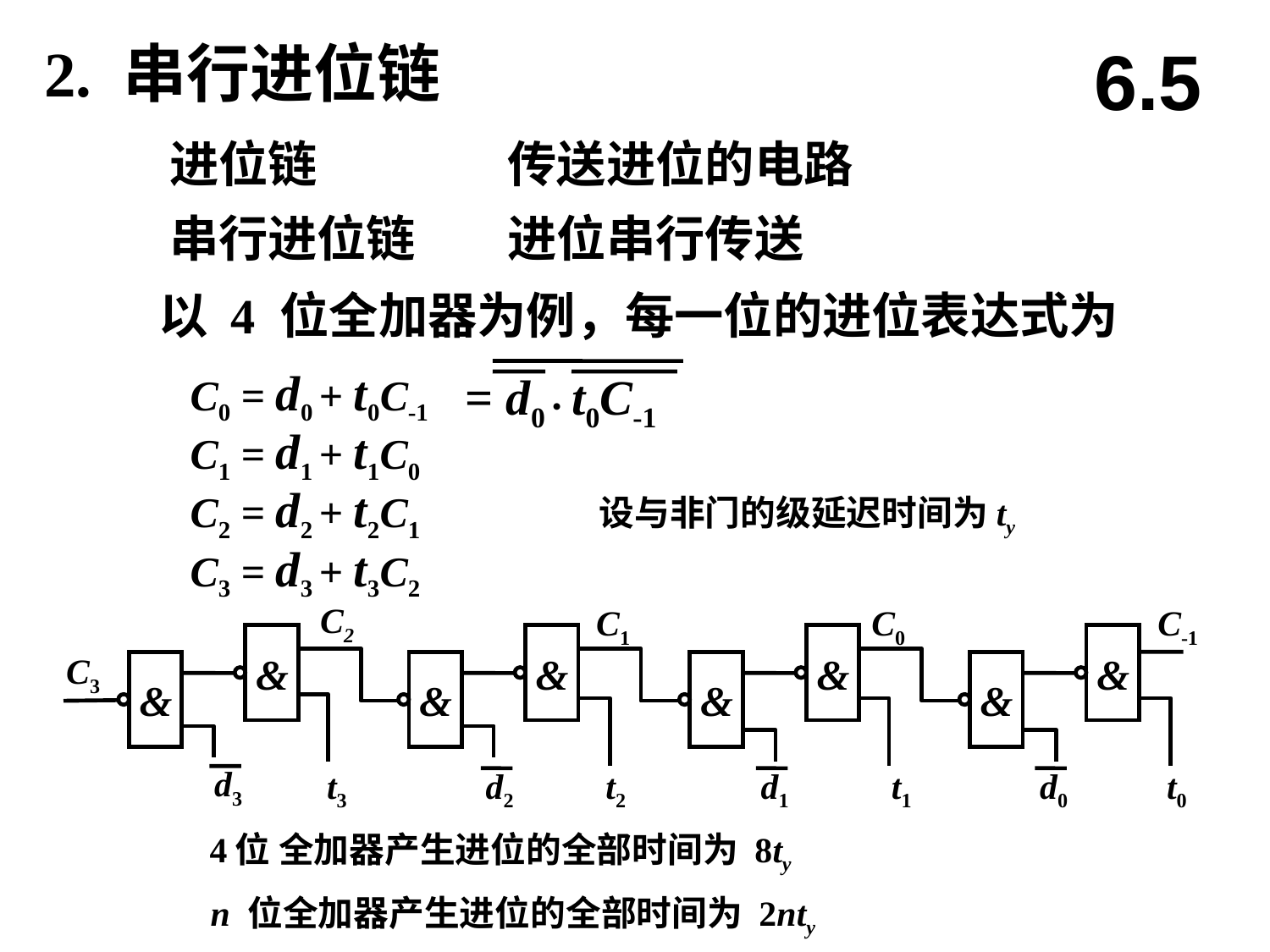

6.5
2. 串行进位链
进位链
传送进位的电路
串行进位链
进位串行传送
以 4 位全加器为例，每一位的进位表达式为
C0 = d0 + t0C-1
= d0 • t0C-1

C1 = d1 + t1C0
C2 = d2 + t2C1
设与非门的级延迟时间为ty
C3 = d3 + t3C2
C2
C1
C0
C-1

&

&

&

&

C3

&

&

&

&

d3

t3
d2

t2
d1

t1
d0

t0
 4 位 全加器产生进位的全部时间为 8ty
n 位全加器产生进位的全部时间为 2nty